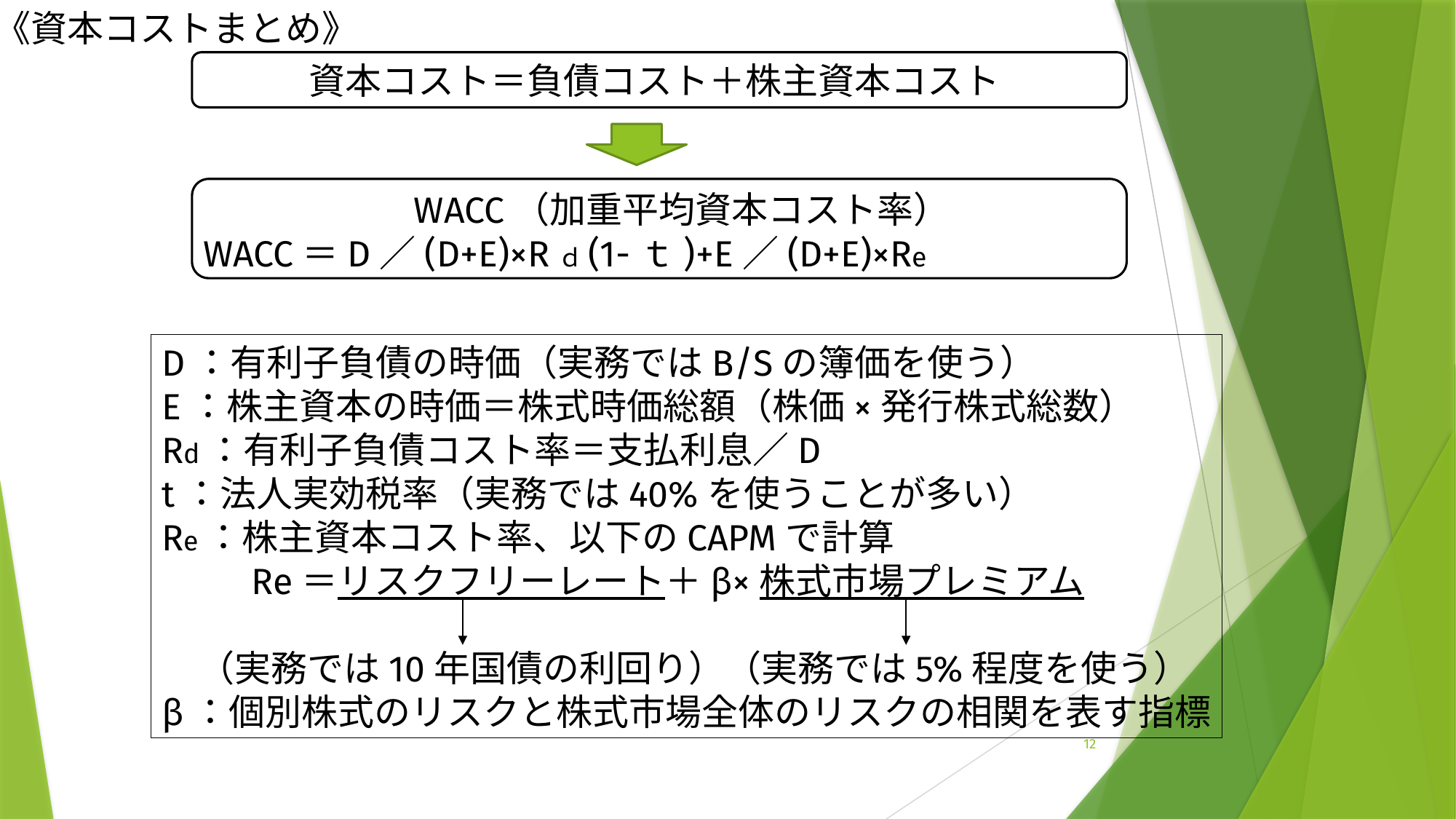

《資本コストまとめ》
資本コスト＝負債コスト＋株主資本コスト

　WACC（加重平均資本コスト率）
WACC＝D／(D+E)×Rｄ(1-ｔ)+E／(D+E)×Re
D：有利子負債の時価（実務ではB/Sの簿価を使う）
E：株主資本の時価＝株式時価総額（株価×発行株式総数）
Rd：有利子負債コスト率＝支払利息／D
t：法人実効税率（実務では40%を使うことが多い）
Re：株主資本コスト率、以下のCAPMで計算
　　 Re＝リスクフリーレート＋β×株式市場プレミアム

　（実務では10年国債の利回り）（実務では5%程度を使う）
β：個別株式のリスクと株式市場全体のリスクの相関を表す指標
12